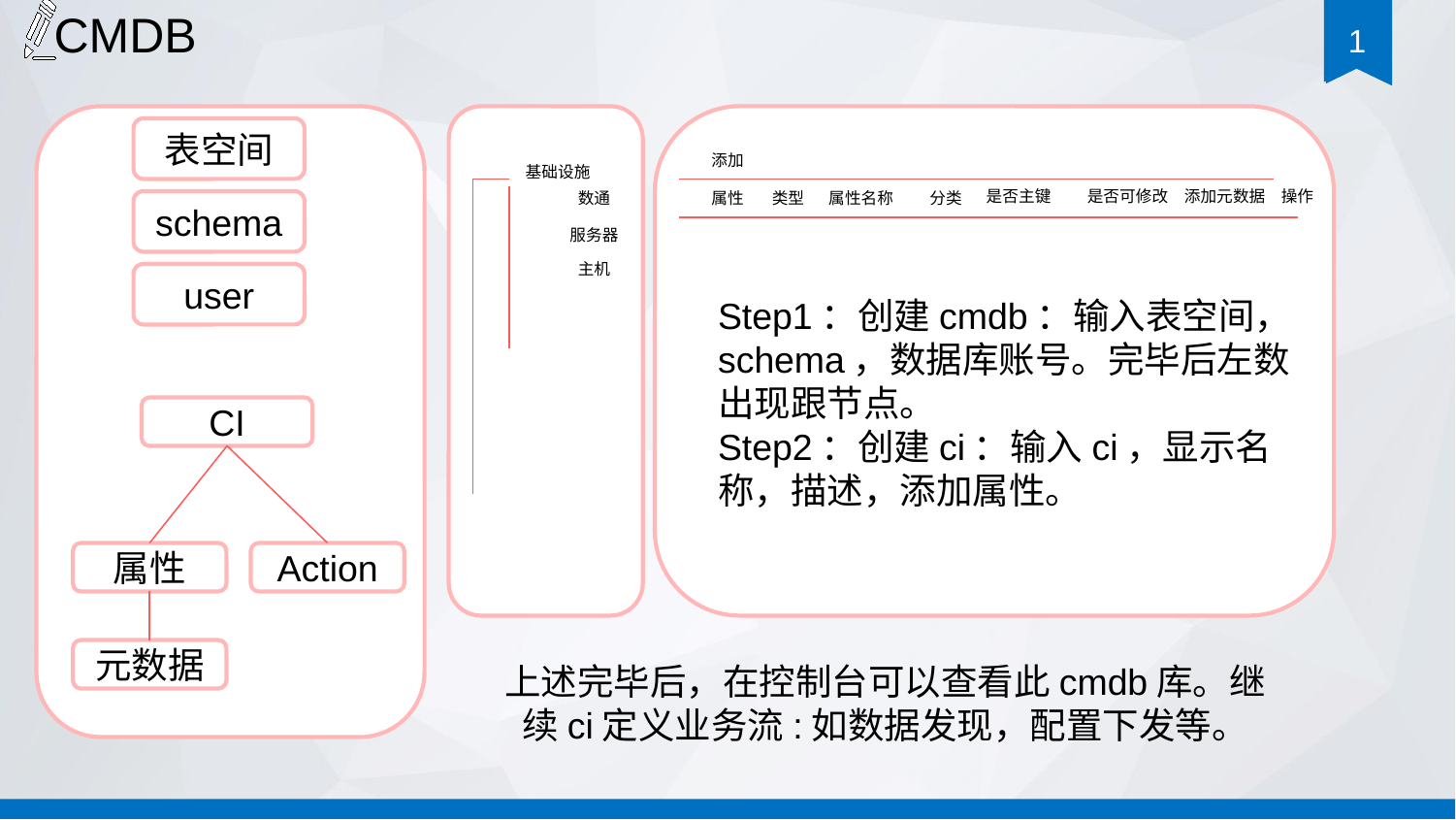

CMDB

表空间
添加
基础设施
是否主键
是否可修改
添加元数据
操作
数通
属性
类型
属性名称
分类
schema
服务器
主机
user
Step1：创建cmdb：输入表空间，schema，数据库账号。完毕后左数出现跟节点。
Step2：创建ci：输入ci，显示名称，描述，添加属性。

CI
属性
Action
元数据
上述完毕后，在控制台可以查看此cmdb库。继续ci定义业务流:如数据发现，配置下发等。